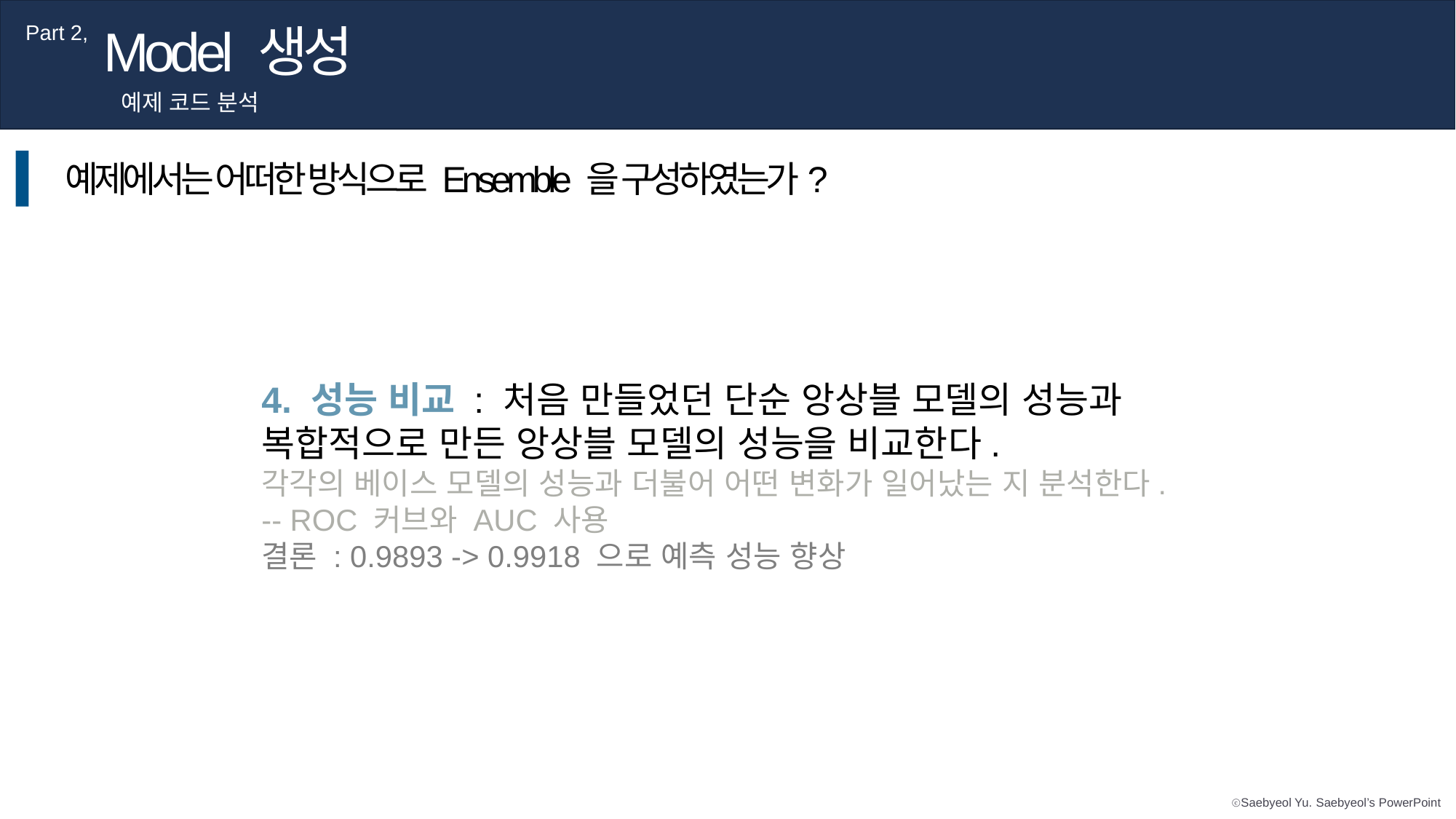

Model 생성
Part 2,
예제 코드 분석

예제에서는 어떠한 방식으로 Ensemble 을 구성하였는가?

4. 성능 비교 : 처음 만들었던 단순 앙상블 모델의 성능과 복합적으로 만든 앙상블 모델의 성능을 비교한다.
각각의 베이스 모델의 성능과 더불어 어떤 변화가 일어났는 지 분석한다.
-- ROC 커브와 AUC 사용
결론 : 0.9893 -> 0.9918 으로 예측 성능 향상